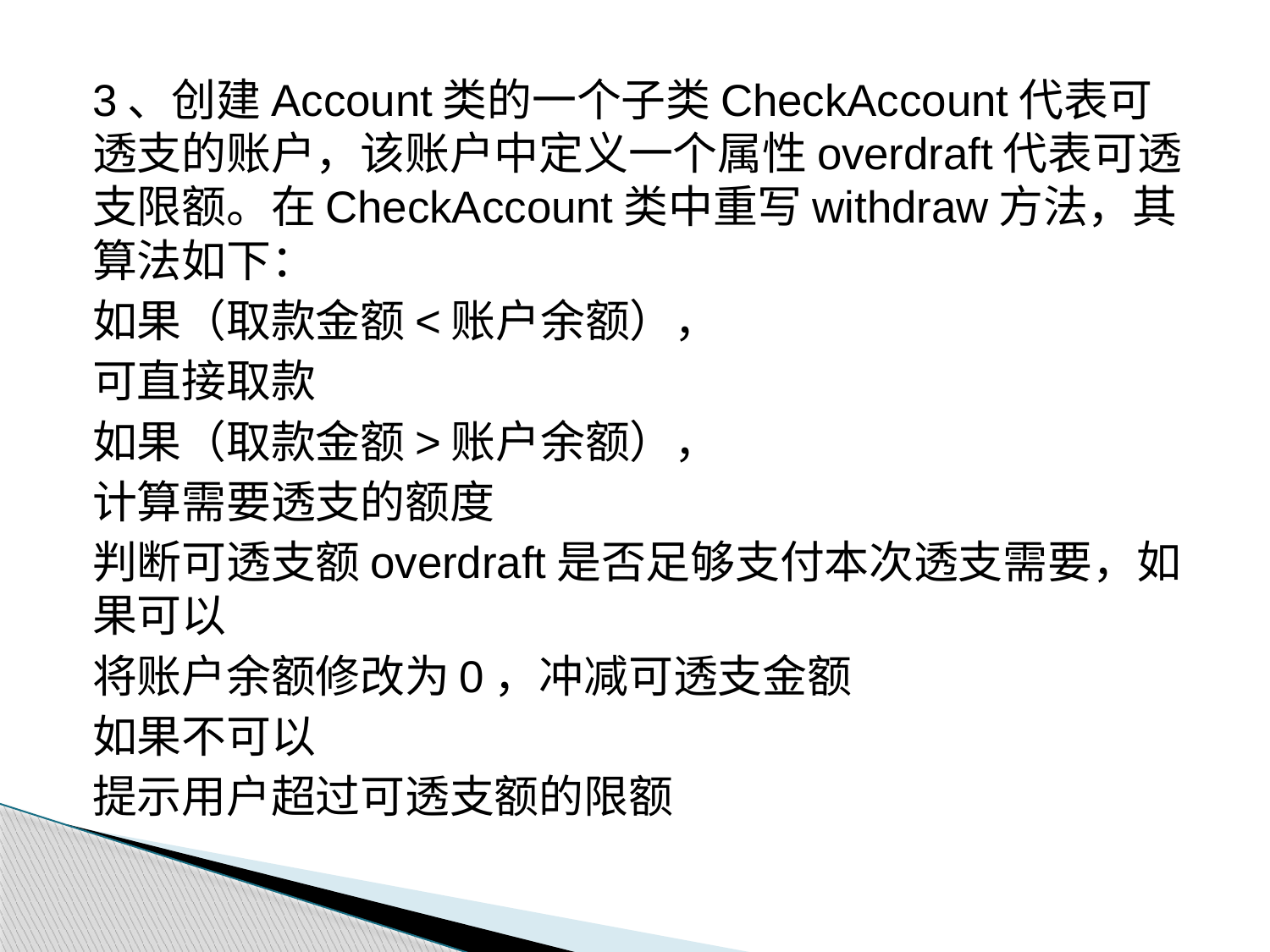

3、创建Account类的一个子类CheckAccount代表可透支的账户，该账户中定义一个属性overdraft代表可透支限额。在CheckAccount类中重写withdraw方法，其算法如下：
如果（取款金额<账户余额），
	可直接取款
如果（取款金额>账户余额），
	计算需要透支的额度
	判断可透支额overdraft是否足够支付本次透支需要，如果可以
		将账户余额修改为0，冲减可透支金额
	如果不可以
		提示用户超过可透支额的限额